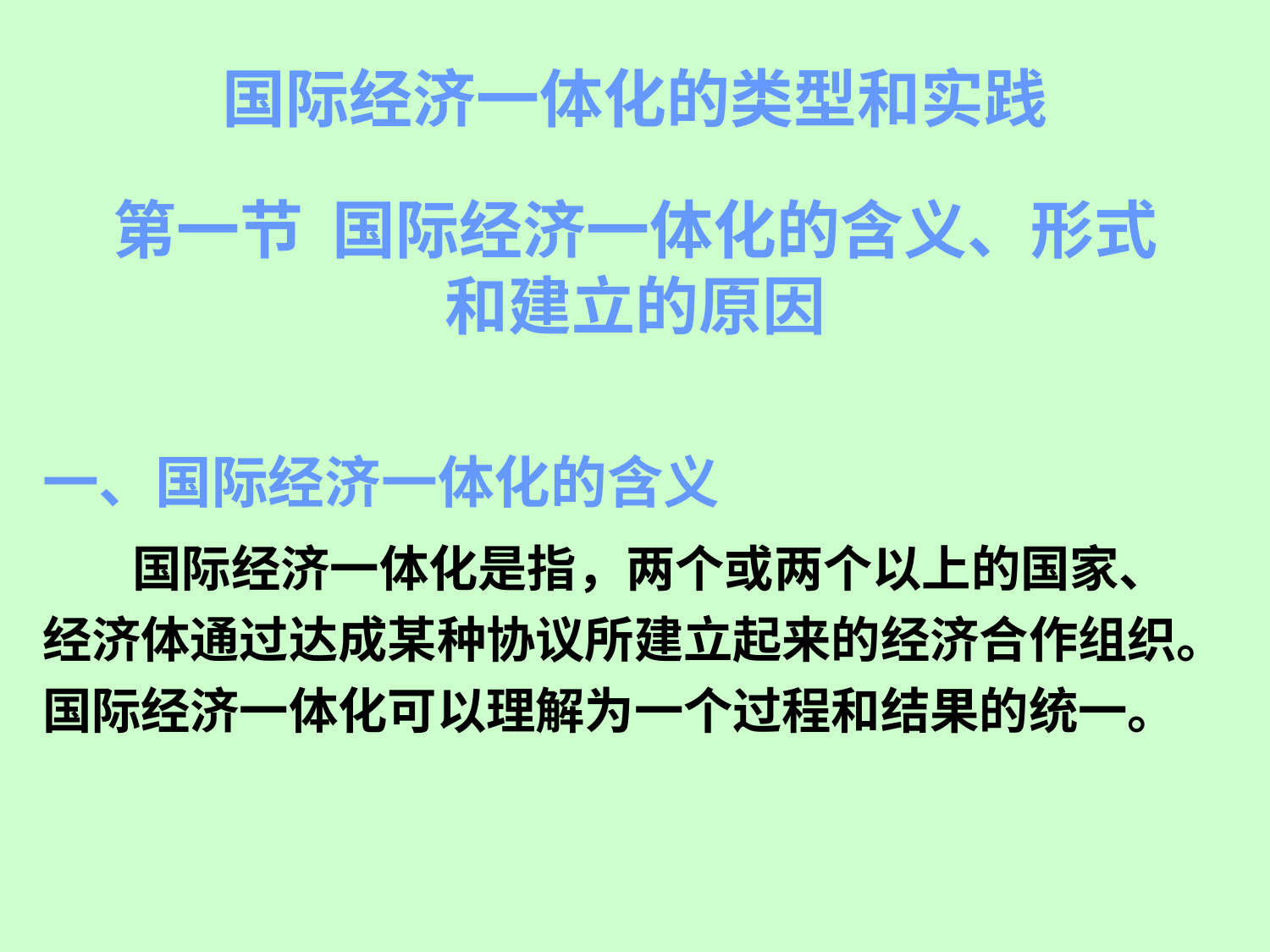

国际经济一体化的类型和实践

第一节  国际经济一体化的含义、形式和建立的原因
一、国际经济一体化的含义
       国际经济一体化是指，两个或两个以上的国家、经济体通过达成某种协议所建立起来的经济合作组织。国际经济一体化可以理解为一个过程和结果的统一。
2